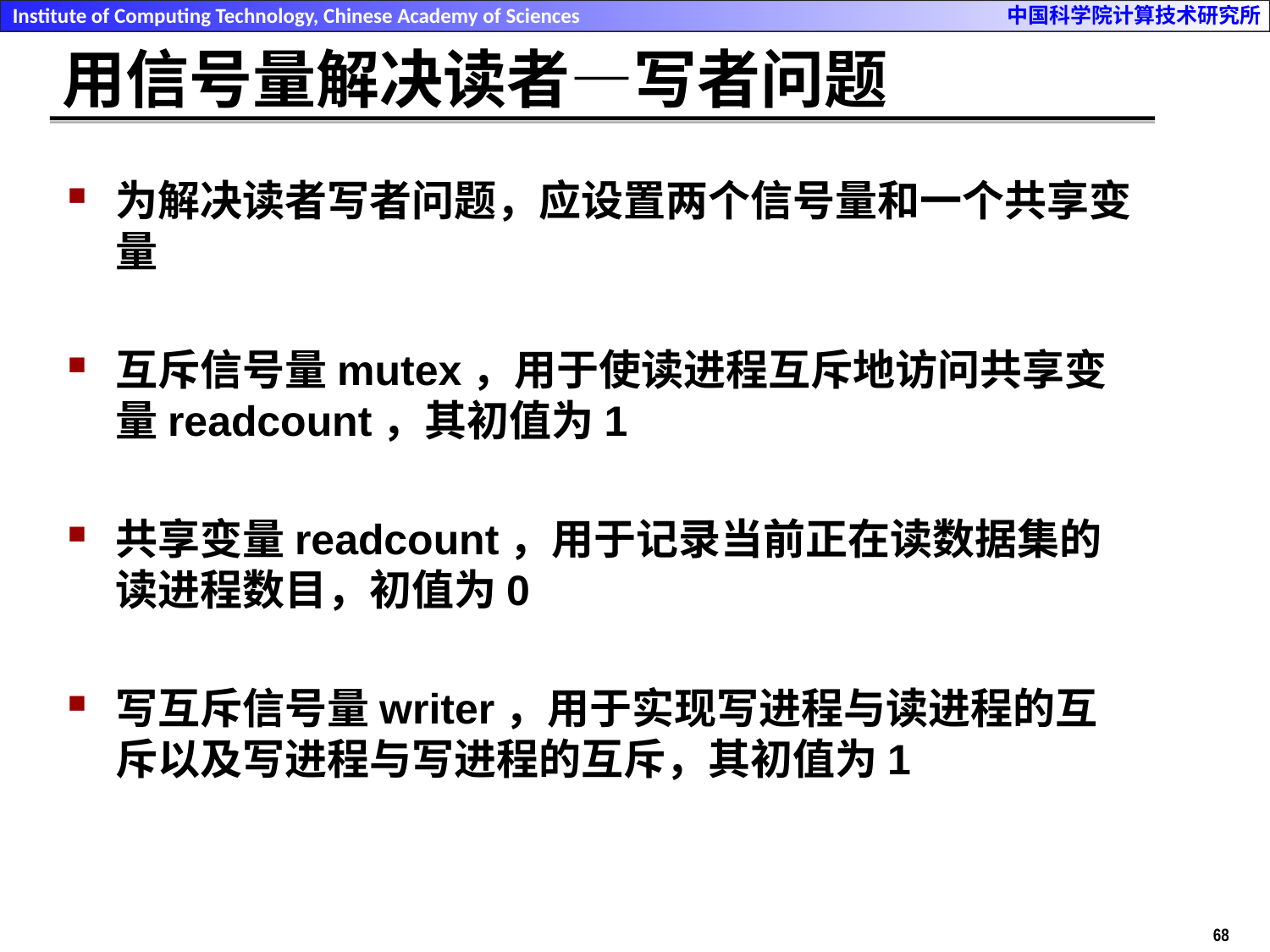

# 用信号量解决读者—写者问题
为解决读者写者问题，应设置两个信号量和一个共享变量

互斥信号量mutex，用于使读进程互斥地访问共享变量readcount，其初值为1

共享变量readcount，用于记录当前正在读数据集的读进程数目，初值为0

写互斥信号量writer，用于实现写进程与读进程的互斥以及写进程与写进程的互斥，其初值为1